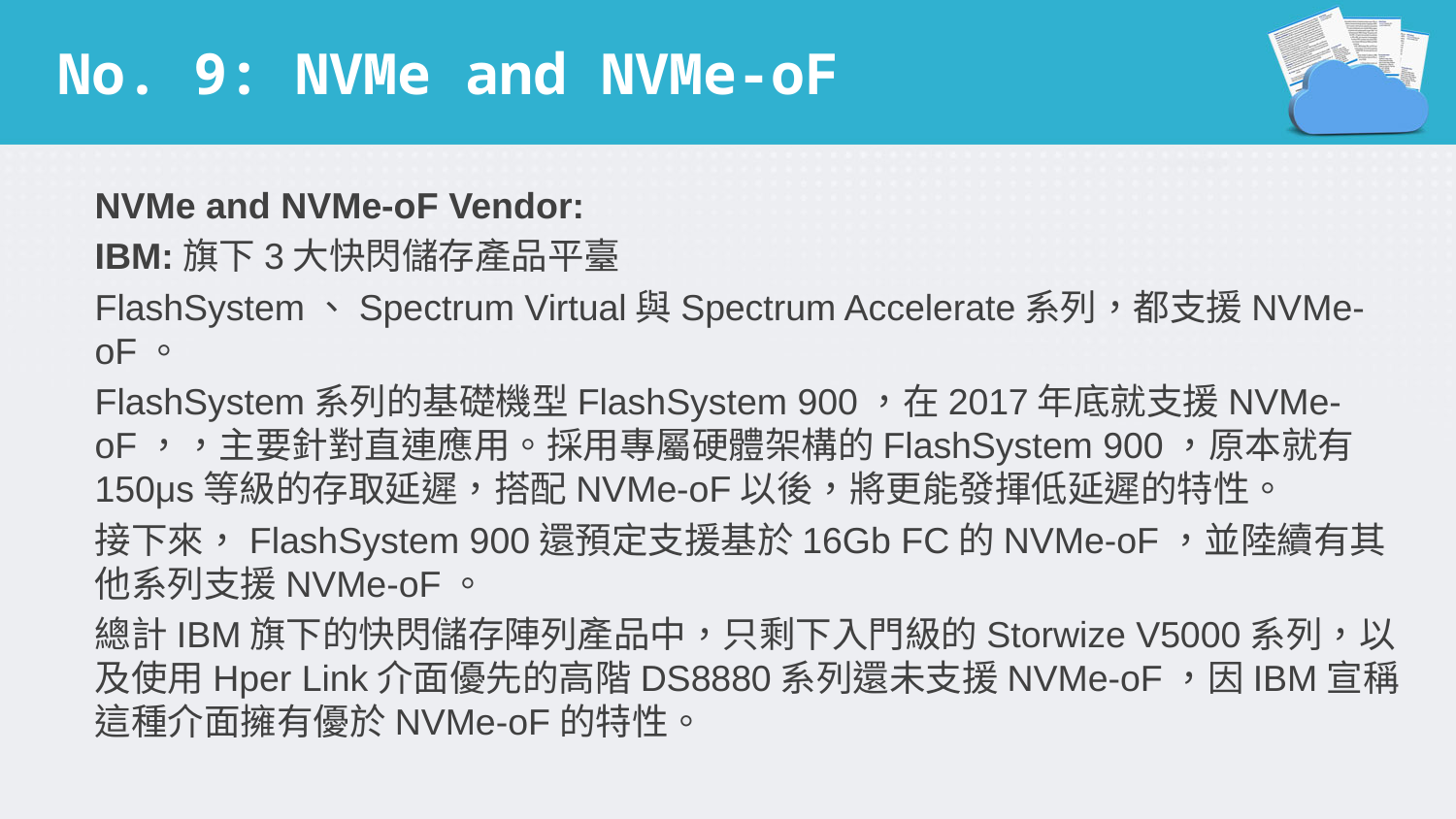

# No. 9: NVMe and NVMe-oF
NVMe and NVMe-oF Vendor:
IBM:旗下3大快閃儲存產品平臺
FlashSystem、Spectrum Virtual與Spectrum Accelerate系列，都支援NVMe-oF。
FlashSystem系列的基礎機型FlashSystem 900，在2017年底就支援NVMe-oF，，主要針對直連應用。採用專屬硬體架構的FlashSystem 900，原本就有150μs等級的存取延遲，搭配NVMe-oF以後，將更能發揮低延遲的特性。
接下來，FlashSystem 900還預定支援基於16Gb FC的NVMe-oF，並陸續有其他系列支援NVMe-oF。
總計IBM旗下的快閃儲存陣列產品中，只剩下入門級的Storwize V5000系列，以及使用Hper Link介面優先的高階DS8880系列還未支援NVMe-oF，因IBM宣稱這種介面擁有優於NVMe-oF的特性。
敏捷性和生產率的提高。他們通過分析IT和業務數據，從而獲得收益

■

關於用戶交互，業務活動和支持IT系統行為的見解。

服務改善和成本降低。他們通過大大節省時間和精力來做到這一點

■

確定正常運行時間和性能問題的原因。行為預測通知

預測可以支持資源優化工作。

風險緩解。他們通過分析監視，配置和服務台數據來做到這一點。他們

■

從操作和安全角度識別異常。

競爭差異/破壞。他們通過對市場的快速響應來做到這一點

和基於機器的班次分析得出的最終用戶需求。